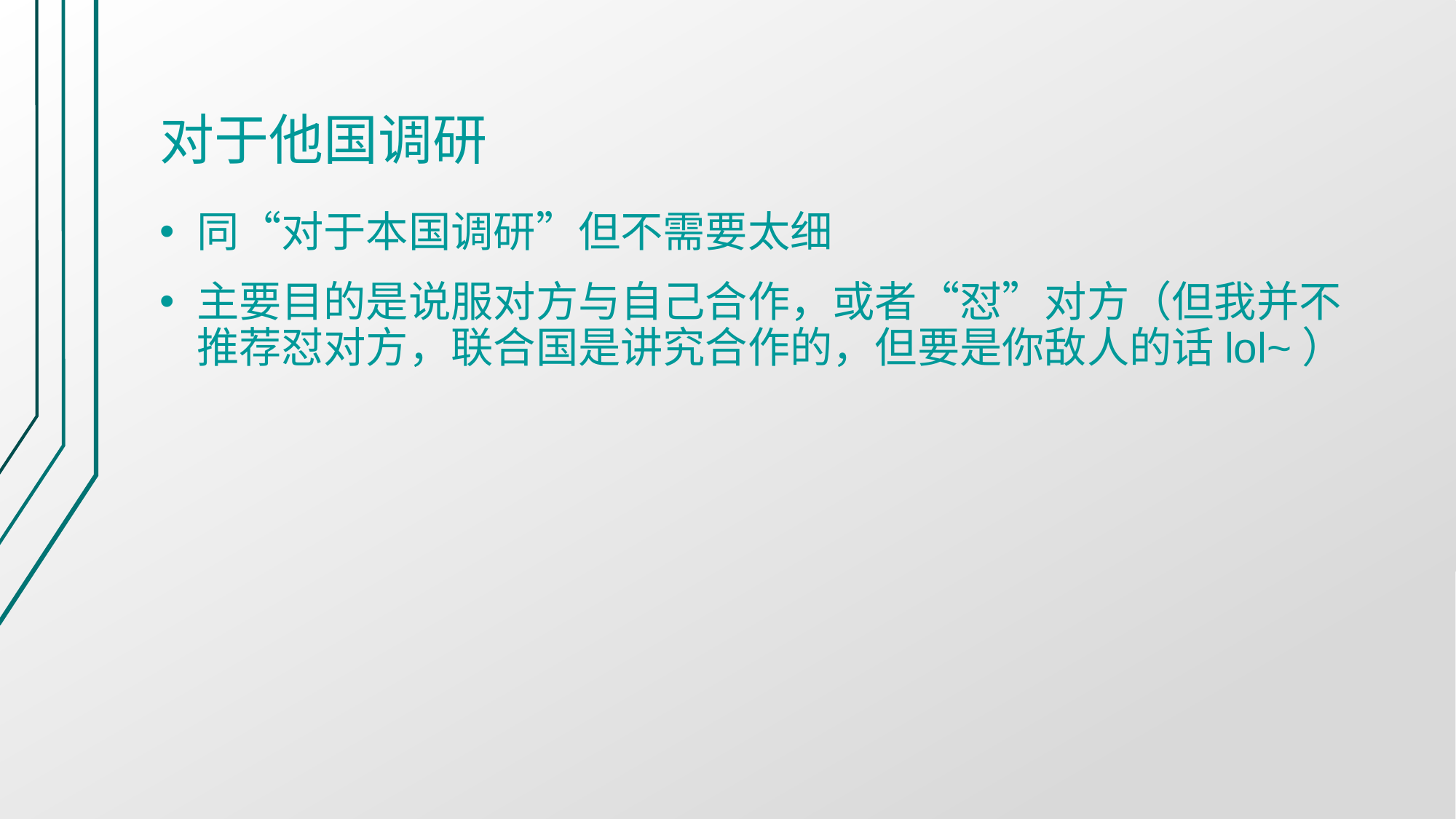

# 对于他国调研
同“对于本国调研”但不需要太细
主要目的是说服对方与自己合作，或者“怼”对方（但我并不推荐怼对方，联合国是讲究合作的，但要是你敌人的话lol~）